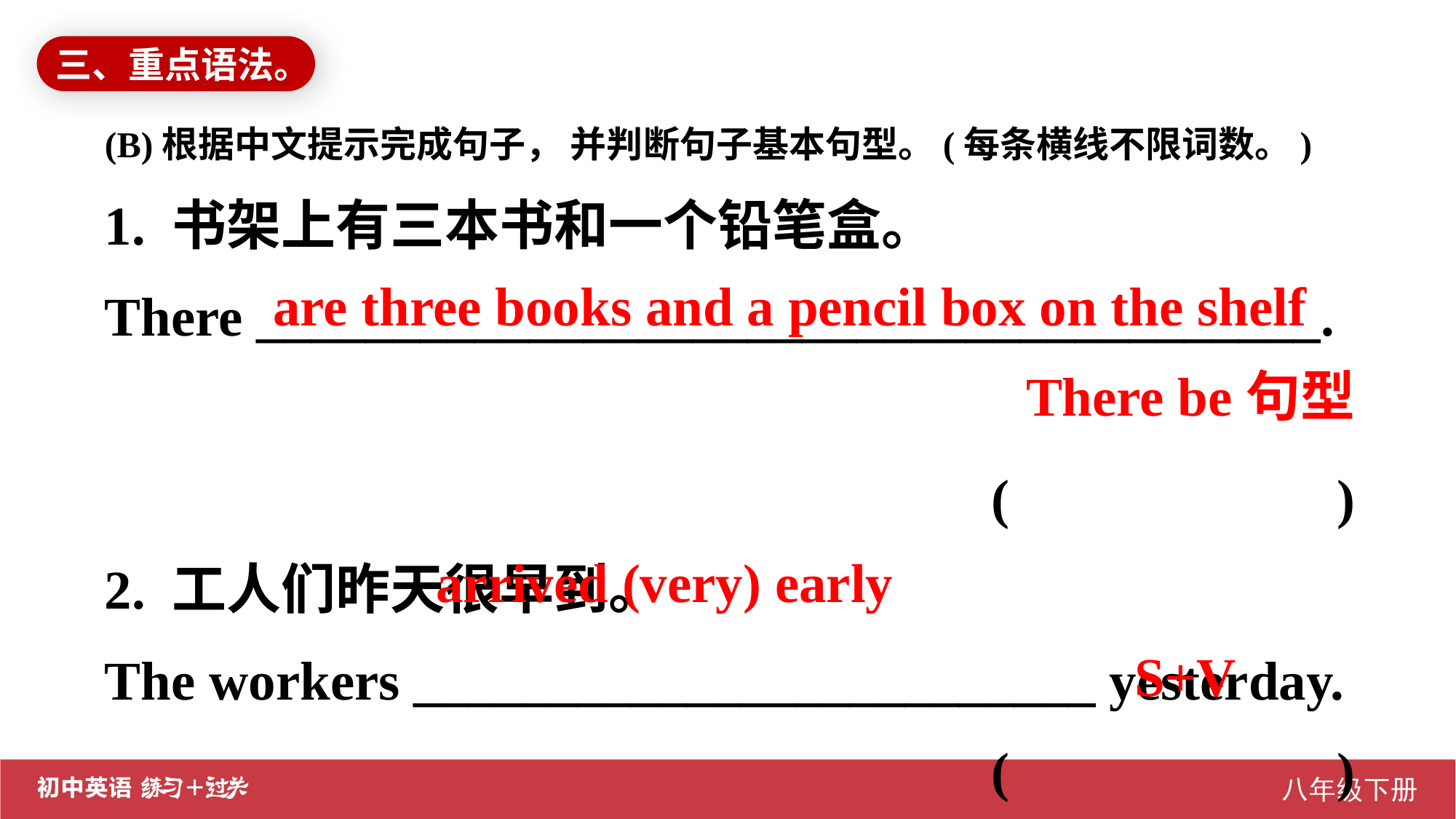

三、重点语法。
(B)根据中文提示完成句子， 并判断句子基本句型。(每条横线不限词数。)
1. 书架上有三本书和一个铅笔盒。
There _______________________________________.
                                                                 (                        )
2. 工人们昨天很早到。
The workers _________________________ yesterday.
                                                                 (                        )

are three books and a pencil box on the shelf
There be句型
arrived (very) early
  S+V